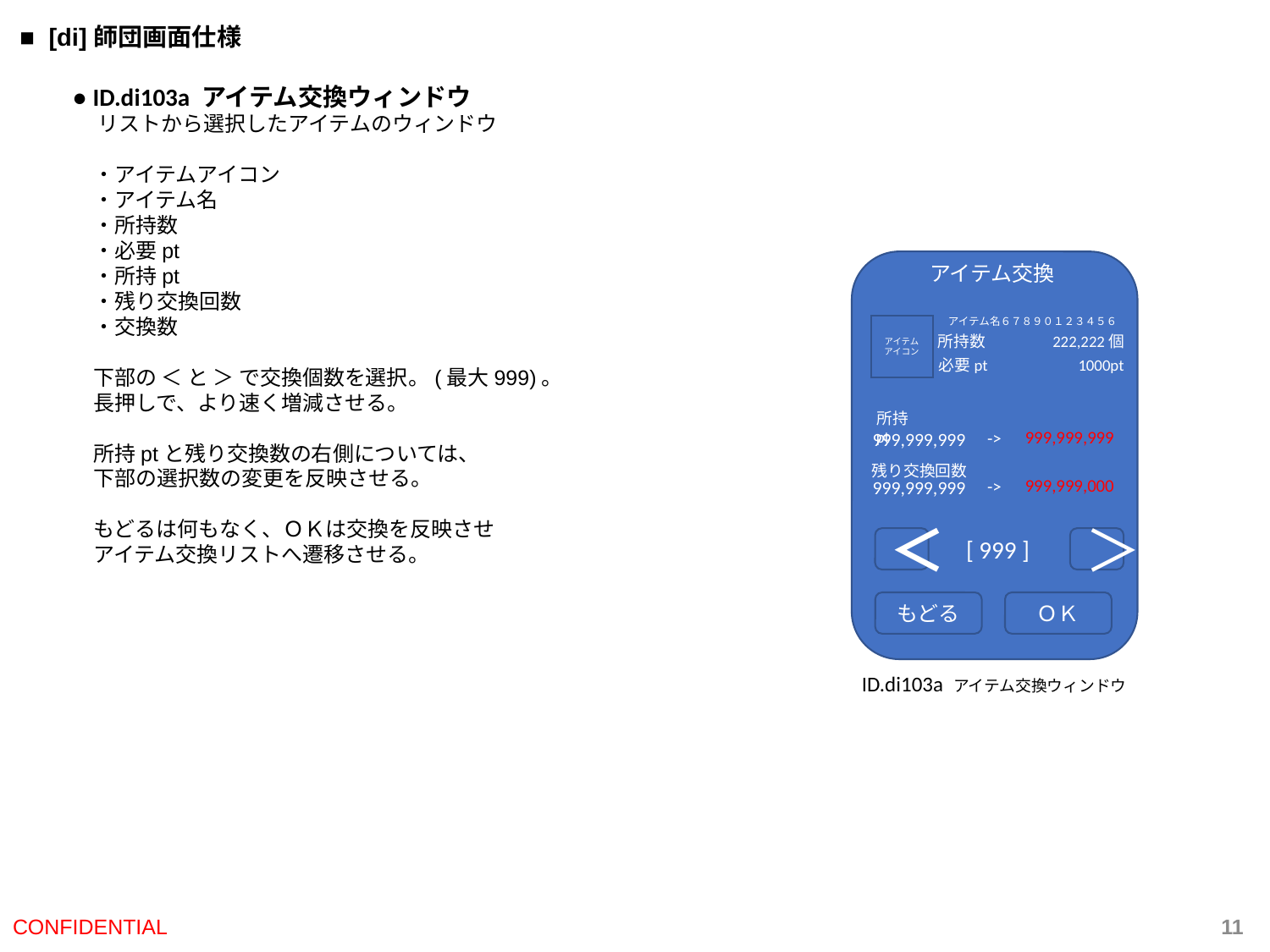

■  [di]師団画面仕様
● ID.di103a アイテム交換ウィンドウ
　 リストから選択したアイテムのウィンドウ

　・アイテムアイコン
　・アイテム名
　・所持数
　・必要pt
　・所持pt
　・残り交換回数
　・交換数

　下部の ＜ と ＞ で交換個数を選択。(最大999)。
　長押しで、より速く増減させる。

　所持ptと残り交換数の右側については、
　下部の選択数の変更を反映させる。

　もどるは何もなく、ＯＫは交換を反映させ
　アイテム交換リストへ遷移させる。

アイテム交換
アイテム名６７８９０１２３４５６
アイテム
アイコン
所持数　　　　222,222個
必要pt　　　　　 1000pt
所持pt
999,999,999
->
999,999,999
残り交換回数
999,999,000
->
999,999,999
[ 999 ]
＜
＞
もどる
ＯＫ
ID.di103a アイテム交換ウィンドウ
CONFIDENTIAL
11